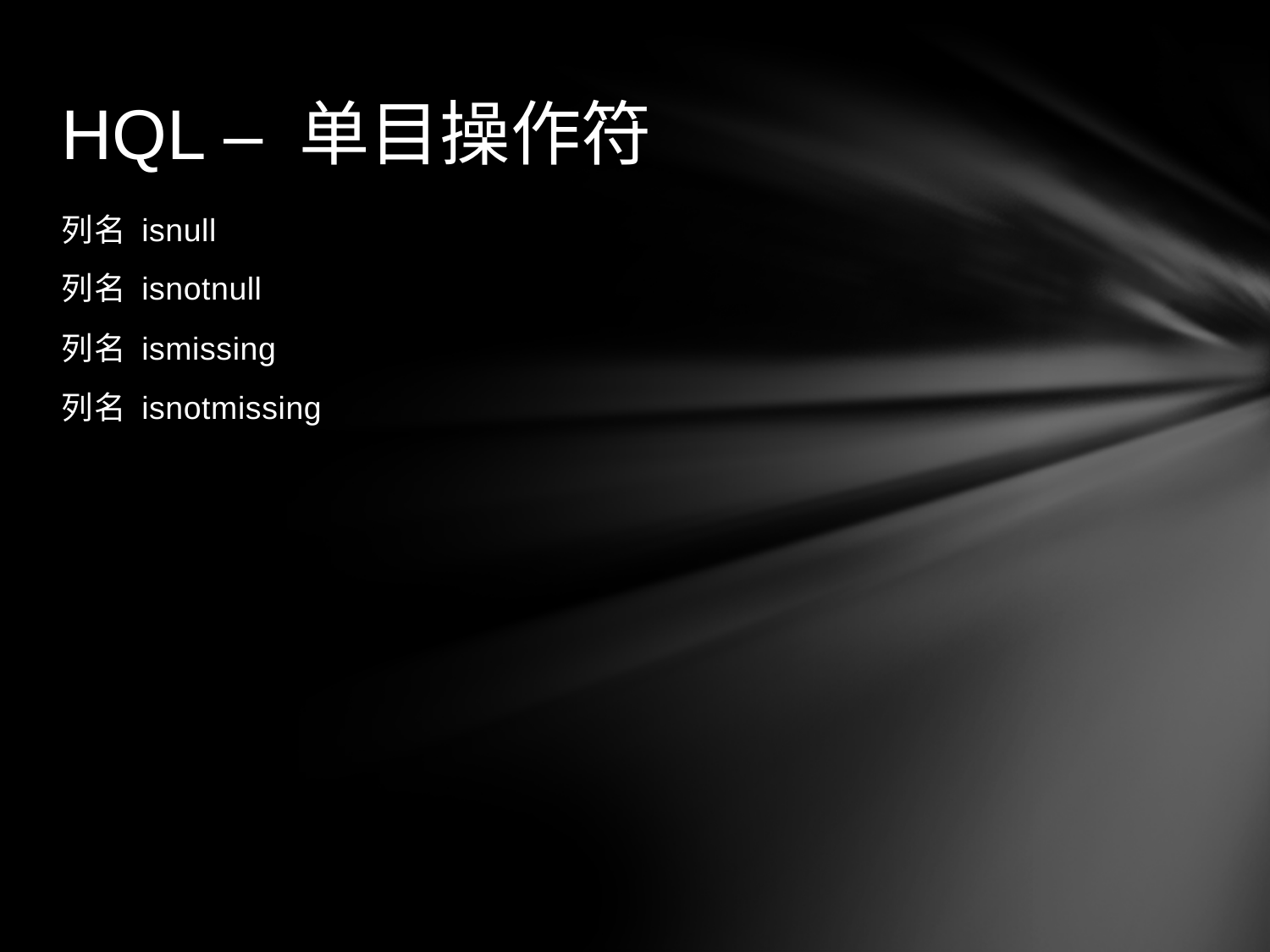

# HQL – 单目操作符
列名 isnull
列名 isnotnull
列名 ismissing
列名 isnotmissing